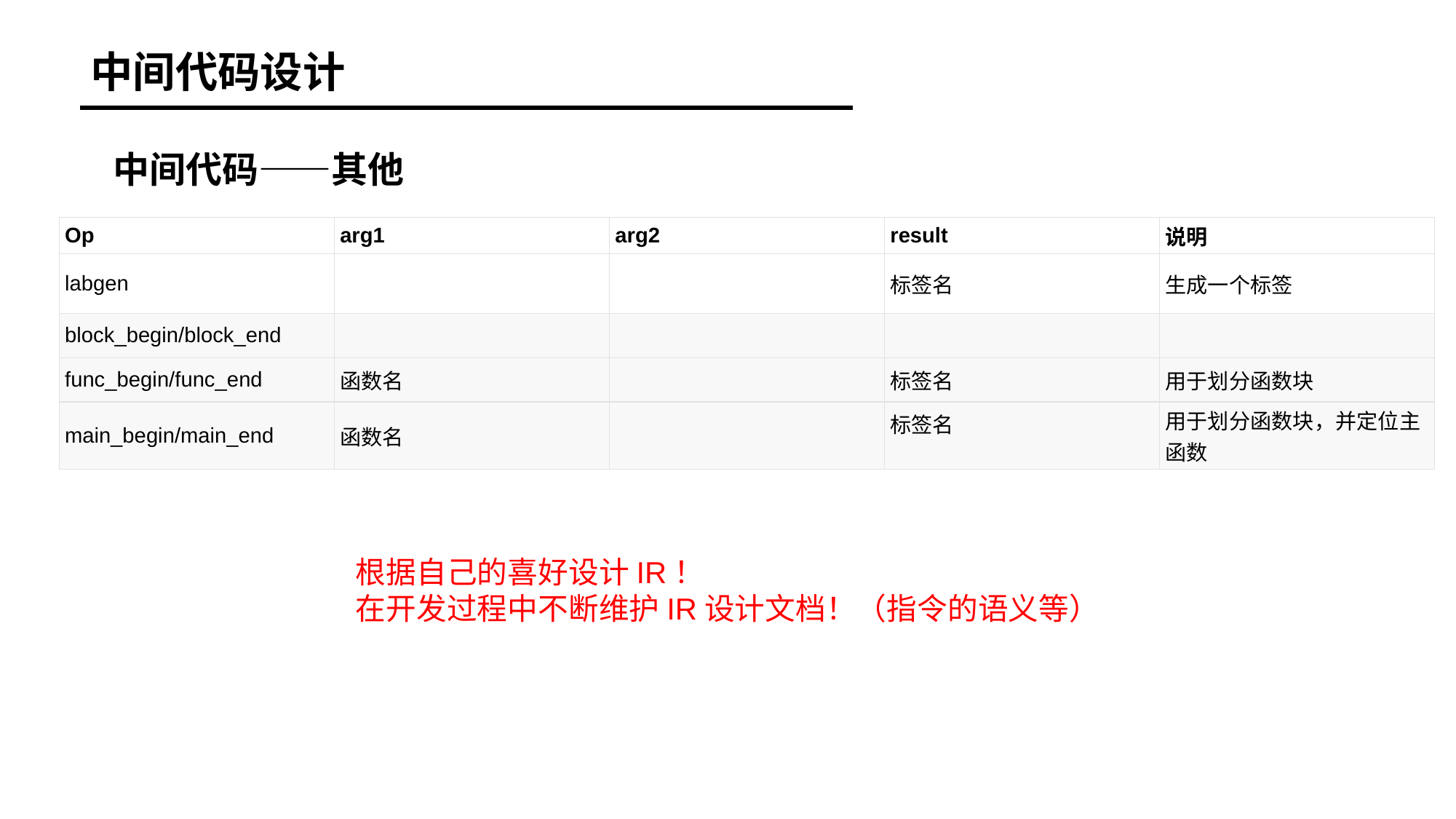

中间代码设计
中间代码——其他
| Op | arg1 | arg2 | result | 说明 |
| --- | --- | --- | --- | --- |
| labgen |  |  | 标签名 | 生成一个标签 |
| block\_begin/block\_end |  |  |  |  |
| func\_begin/func\_end | 函数名 |  | 标签名 | 用于划分函数块 |
| main\_begin/main\_end | 函数名 |  | 标签名 | 用于划分函数块，并定位主函数 |
根据自己的喜好设计IR！
在开发过程中不断维护IR设计文档！（指令的语义等）